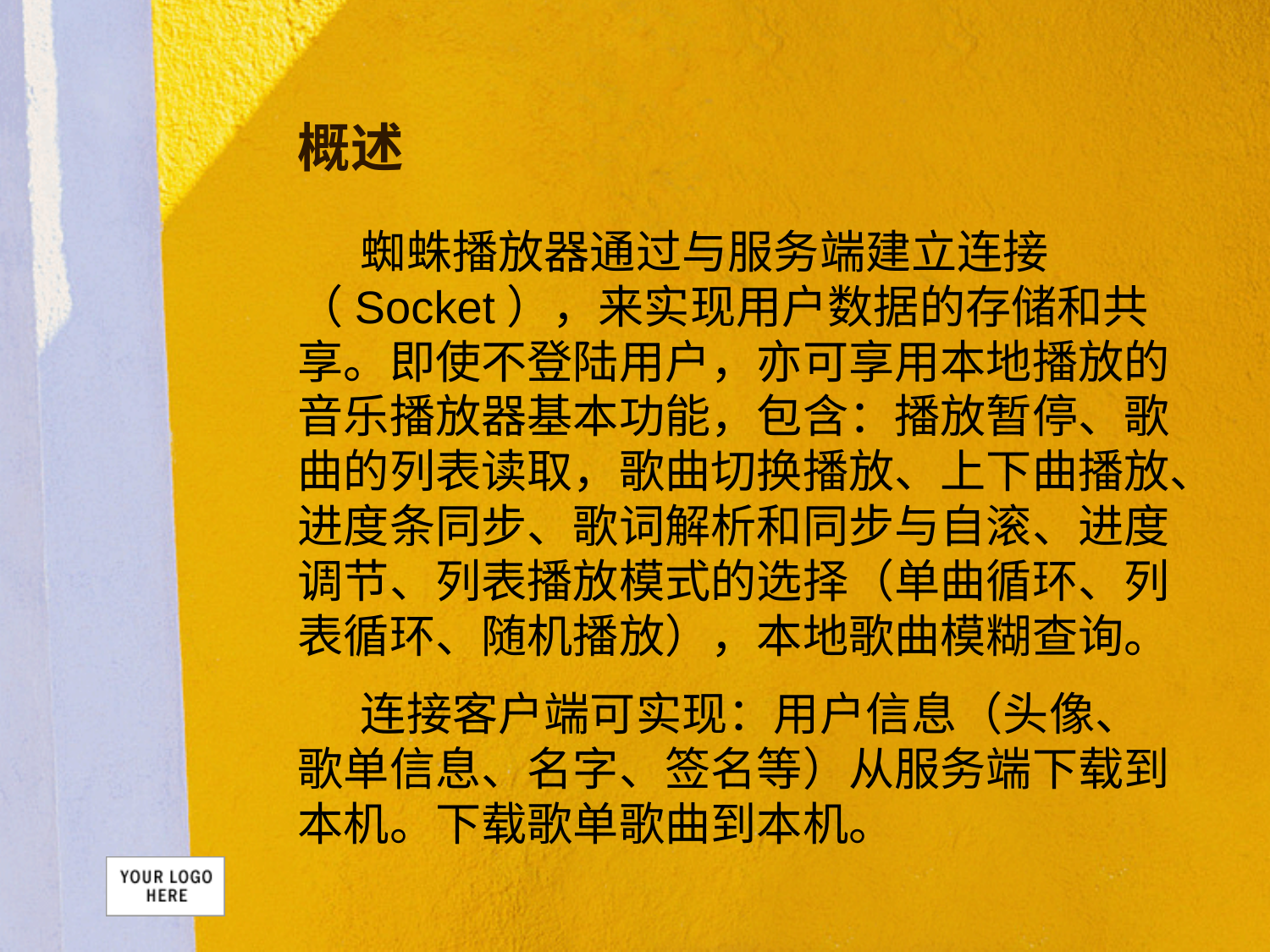

# 概述
     蜘蛛播放器通过与服务端建立连接（Socket），来实现用户数据的存储和共享。即使不登陆用户，亦可享用本地播放的音乐播放器基本功能，包含：播放暂停、歌曲的列表读取，歌曲切换播放、上下曲播放、进度条同步、歌词解析和同步与自滚、进度调节、列表播放模式的选择（单曲循环、列表循环、随机播放），本地歌曲模糊查询。
     连接客户端可实现：用户信息（头像、歌单信息、名字、签名等）从服务端下载到本机。下载歌单歌曲到本机。